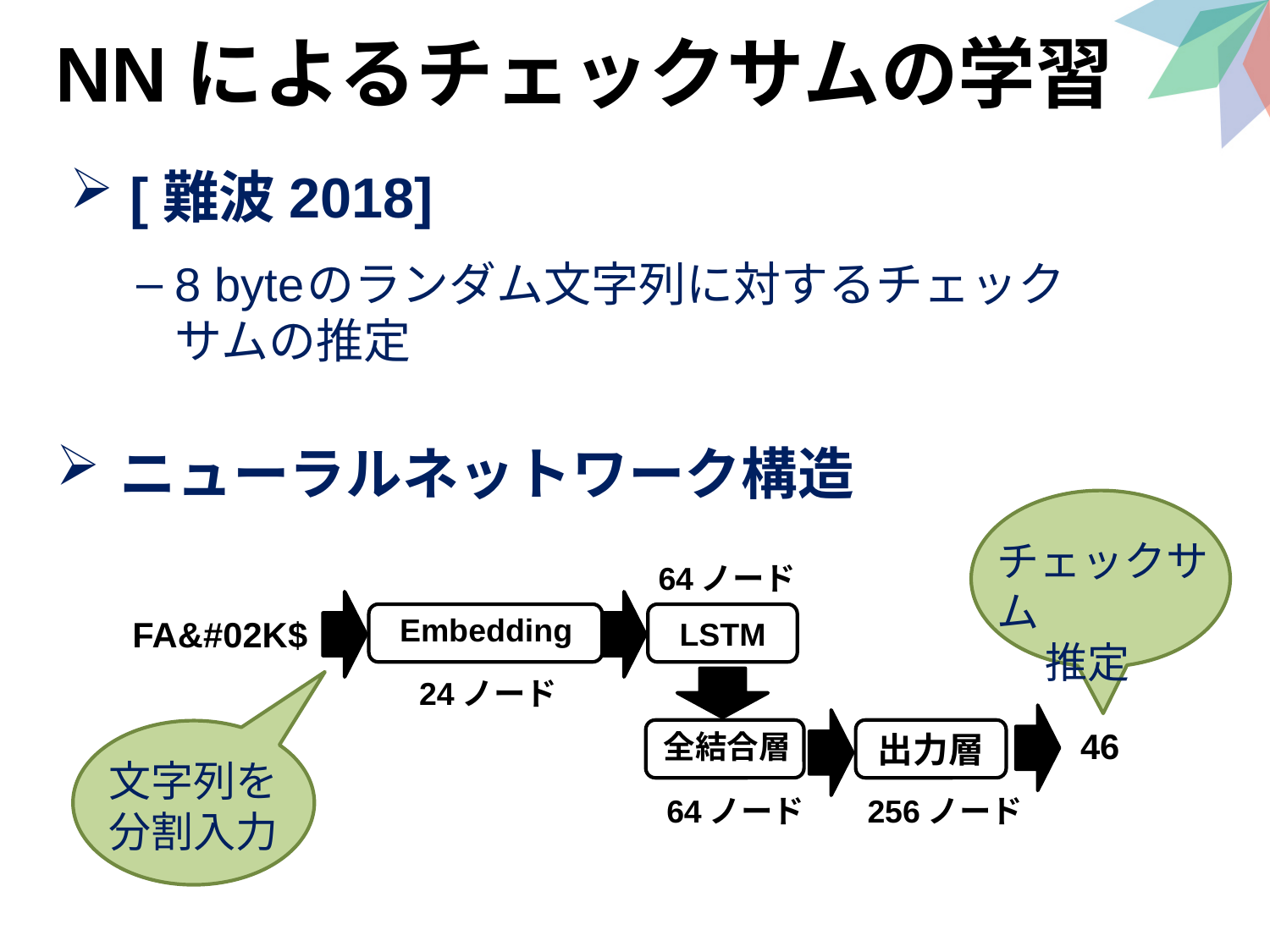

# NNによるチェックサムの学習
 [難波2018]

8 byteのランダム文字列に対するチェックサムの推定

ニューラルネットワーク構造

チェックサム
    推定
64ノード

FA&#02K$
24ノード

 46
出力層

64ノード
256ノード
Embedding
LSTM
全結合層

文字列を
分割入力